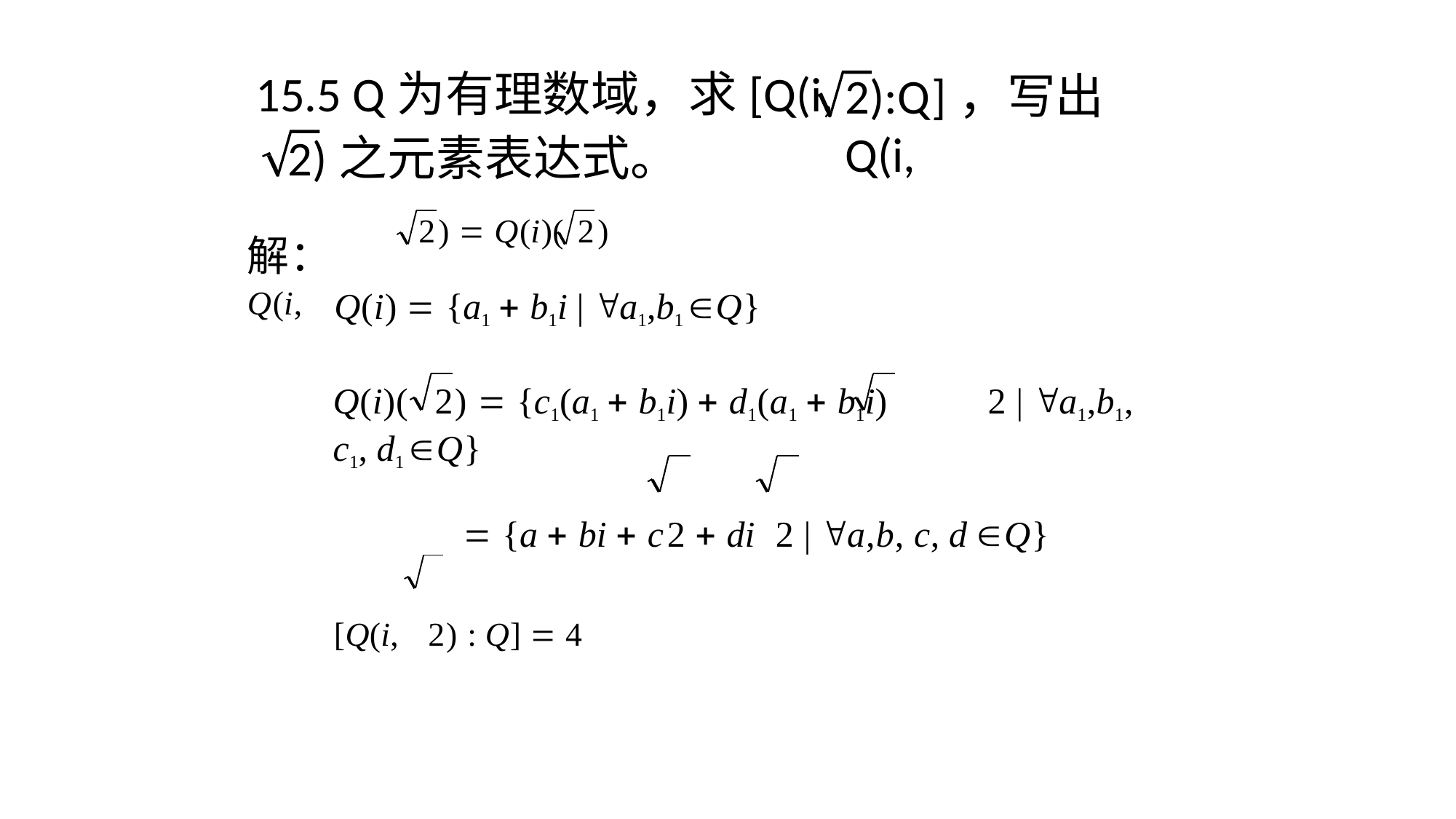

# 15.5 Q为有理数域，求[Q(i,
2)之元素表达式。
2):Q]，写出Q(i,

解：Q(i,
2) = Q(i)(	2)

Q(i) = {a1 + b1i | ∀a1,b1 ∈Q}

Q(i)(	2) = {c1(a1 + b1i) + d1(a1 + b1i)	2 | ∀a1,b1, c1, d1 ∈Q}
= {a + bi + c	2 + di	2 | ∀a,b, c, d ∈Q}

[Q(i,	2) : Q] = 4